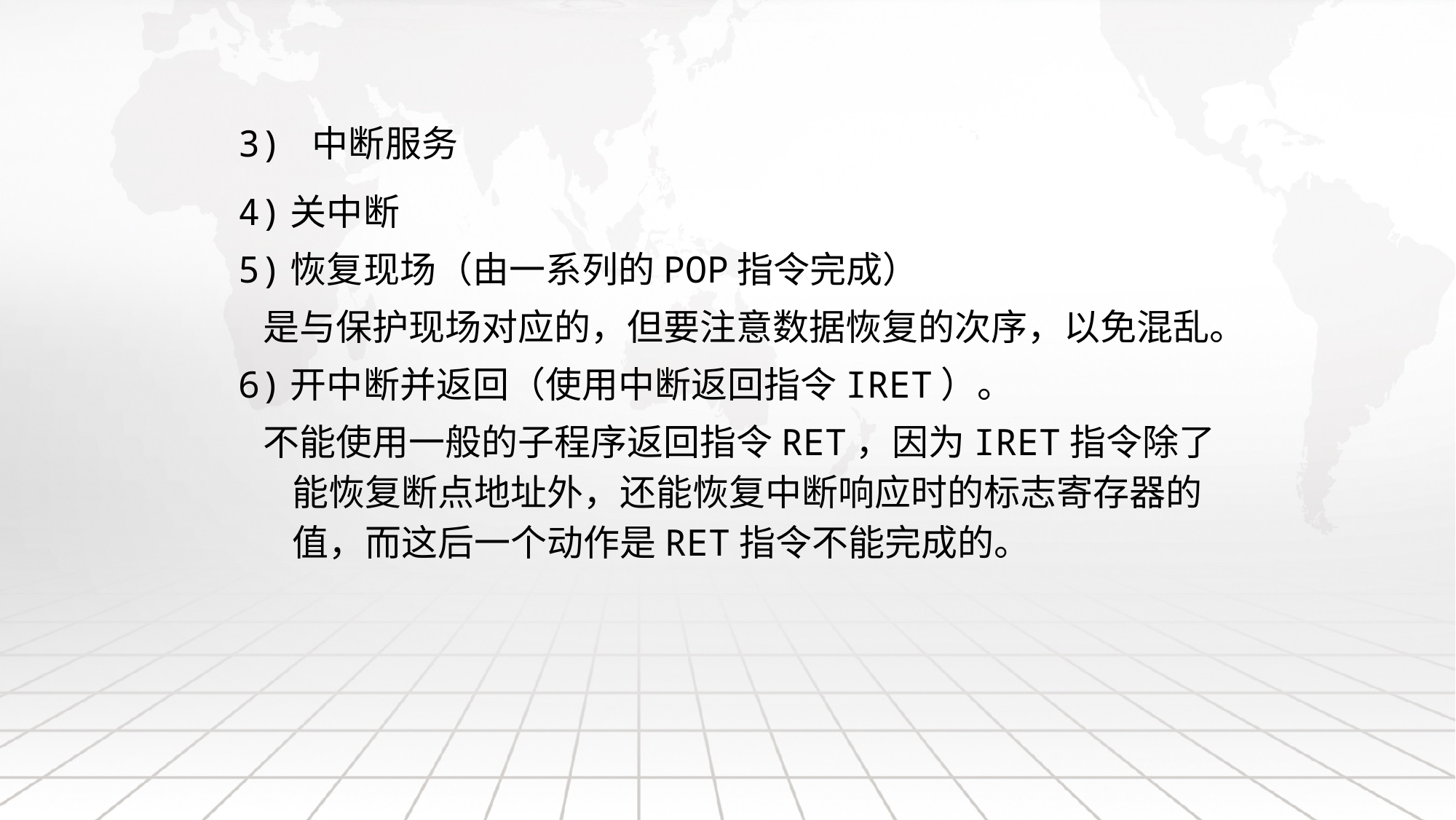

3) 中断服务
4)关中断
5)恢复现场（由一系列的POP指令完成）
  是与保护现场对应的，但要注意数据恢复的次序，以免混乱。
6)开中断并返回（使用中断返回指令IRET）。
  不能使用一般的子程序返回指令RET，因为IRET指令除了能恢复断点地址外，还能恢复中断响应时的标志寄存器的值，而这后一个动作是RET指令不能完成的。